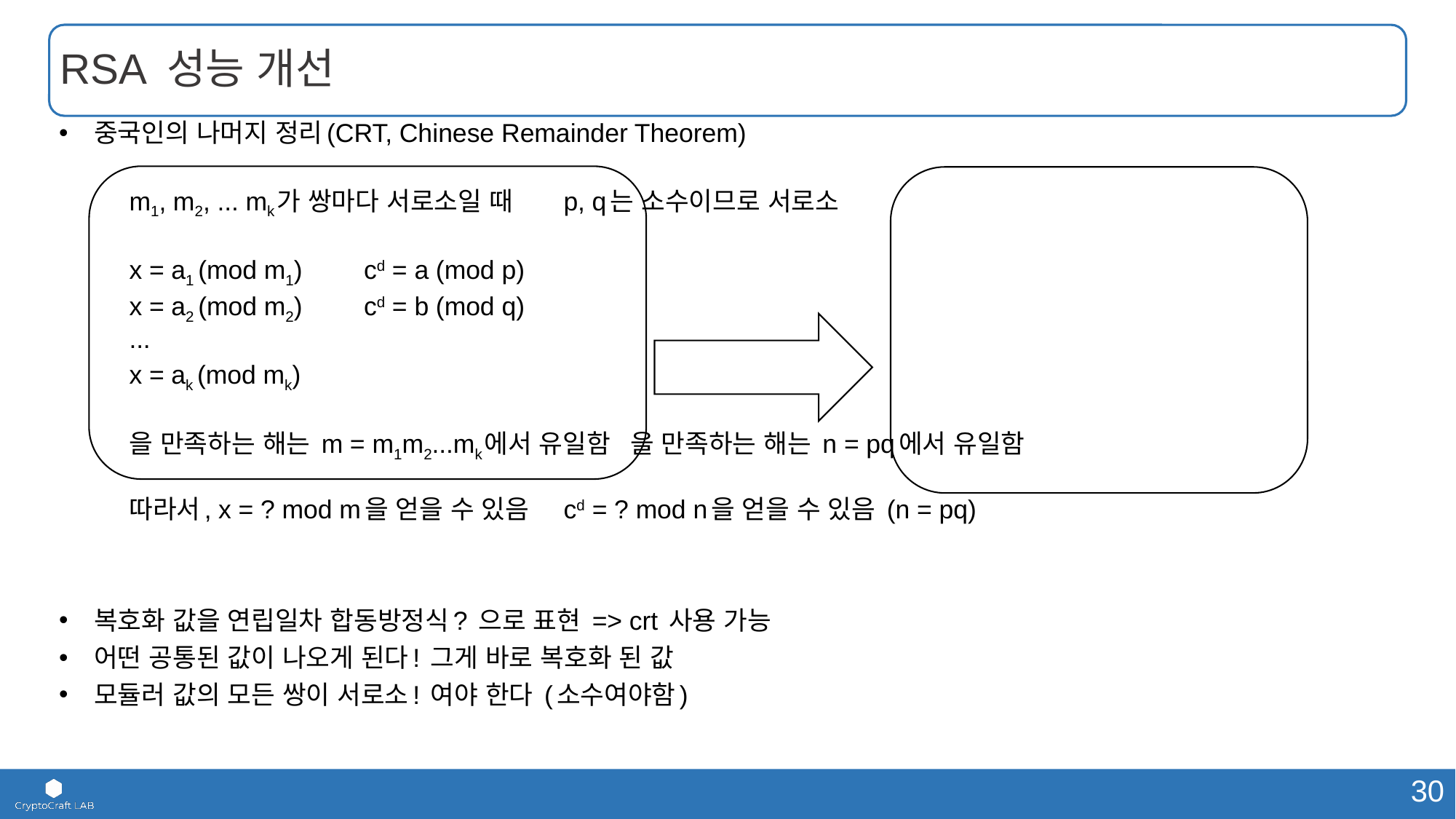

# RSA 성능 개선
중국인의 나머지 정리(CRT, Chinese Remainder Theorem)

m1, m2, ... mk가 쌍마다 서로소일 때					p, q는 소수이므로 서로소

x = a1 (mod m1)							cd = a (mod p)
x = a2 (mod m2)							cd = b (mod q)
...
x = ak (mod mk)

을 만족하는 해는 m = m1m2...mk에서 유일함				을 만족하는 해는 n = pq에서 유일함

따라서, x = ? mod m을 얻을 수 있음					cd = ? mod n을 얻을 수 있음 (n = pq)

복호화 값을 연립일차 합동방정식? 으로 표현 => crt 사용 가능
어떤 공통된 값이 나오게 된다! 그게 바로 복호화 된 값
모듈러 값의 모든 쌍이 서로소! 여야 한다 (소수여야함)